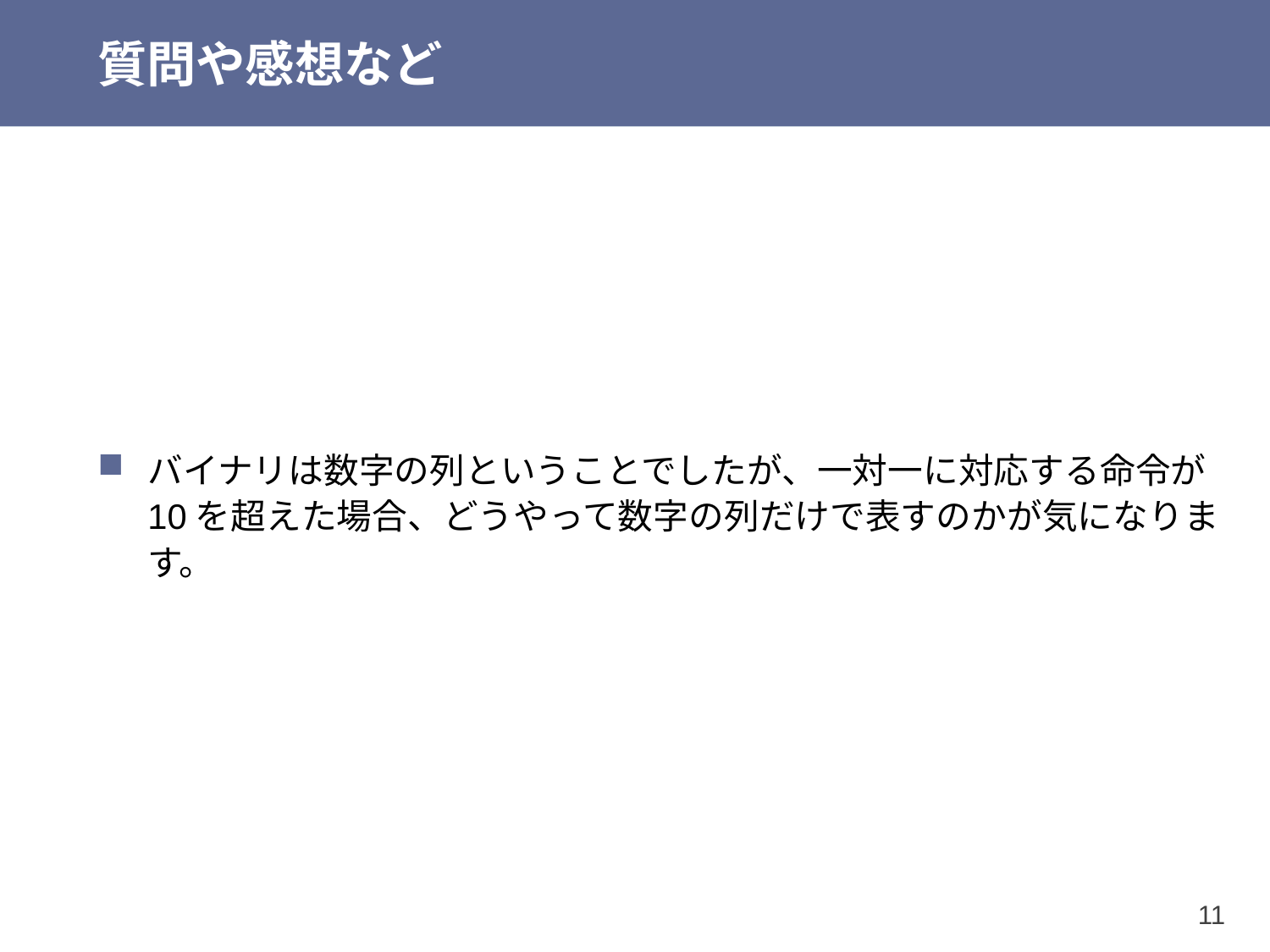

# 質問や感想など
バイナリは数字の列ということでしたが、一対一に対応する命令が10を超えた場合、どうやって数字の列だけで表すのかが気になります。